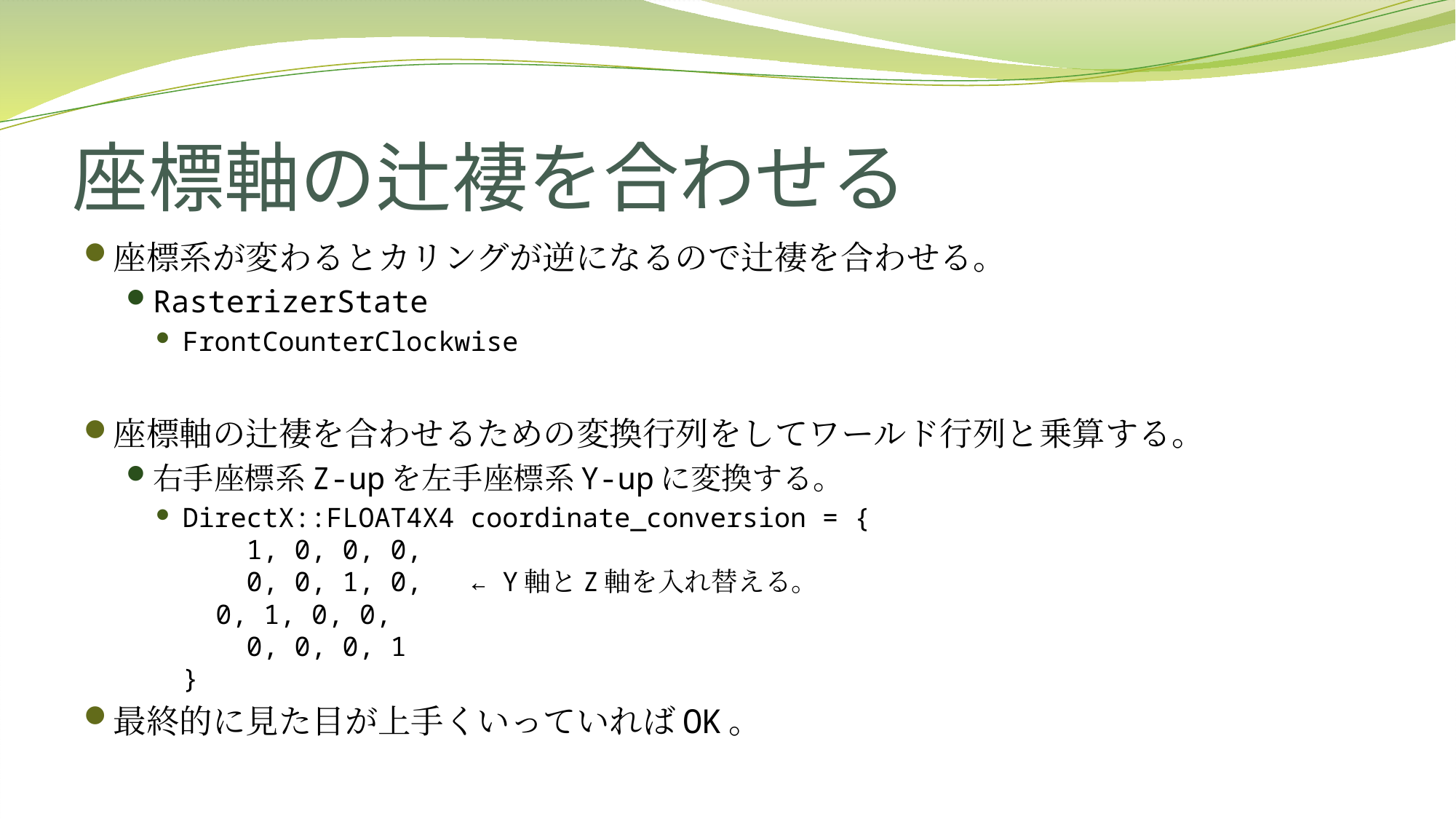

# 座標軸の辻褄を合わせる
座標系が変わるとカリングが逆になるので辻褄を合わせる。
RasterizerState
FrontCounterClockwise

座標軸の辻褄を合わせるための変換行列をしてワールド行列と乗算する。
右手座標系Z-upを左手座標系Y-upに変換する。
DirectX::FLOAT4X4 coordinate_conversion = {
    1, 0, 0, 0,
    0, 0, 1, 0,   ← Y軸とZ軸を入れ替える。
    0, 1, 0, 0,
    0, 0, 0, 1
}
最終的に見た目が上手くいっていればOK。